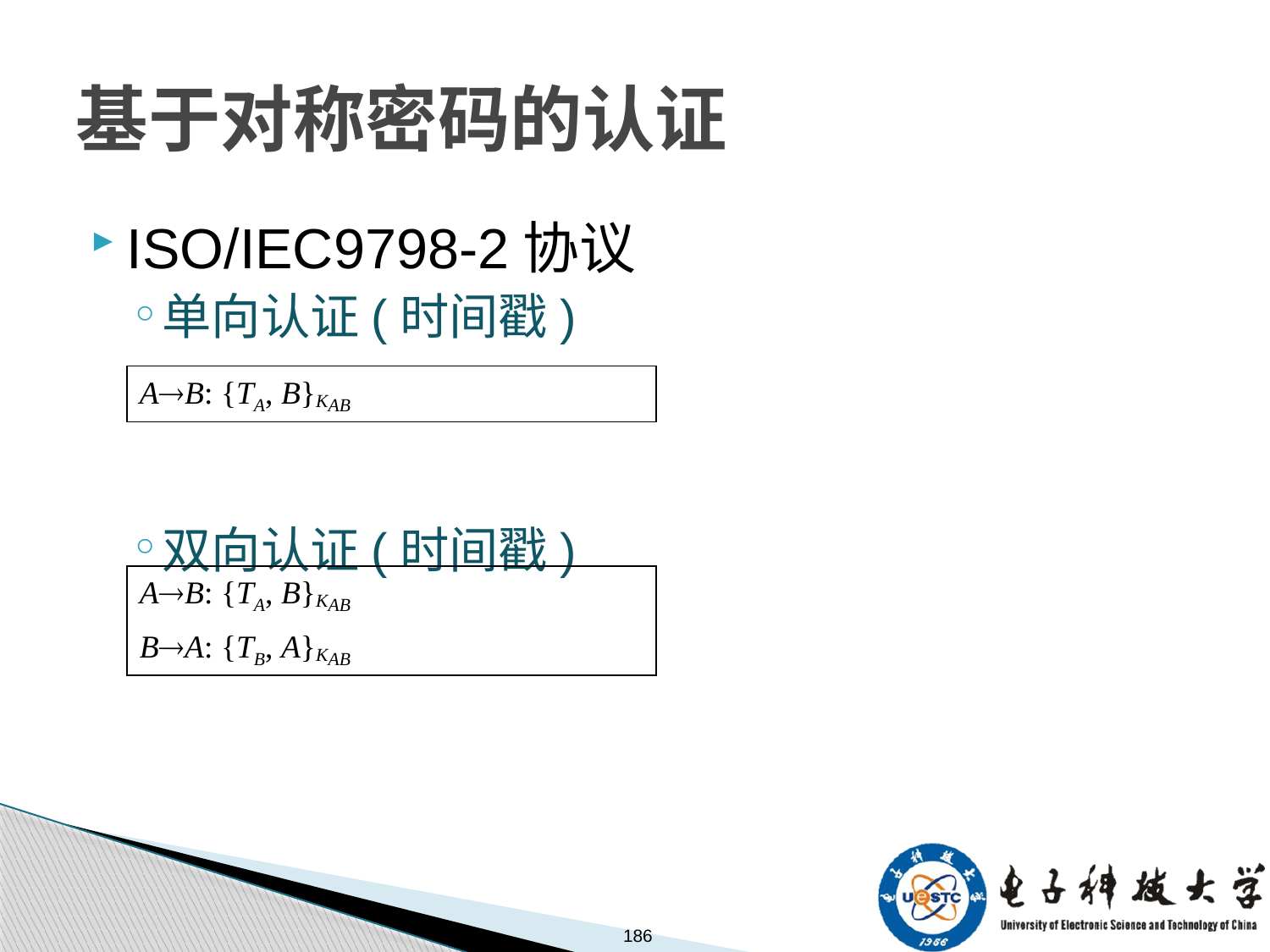

# 基于对称密码的认证
ISO/IEC9798-2协议
单向认证(时间戳)

双向认证(时间戳)
A→B: {TA, B}KAB
A→B: {TA, B}KAB
B→A: {TB, A}KAB
186